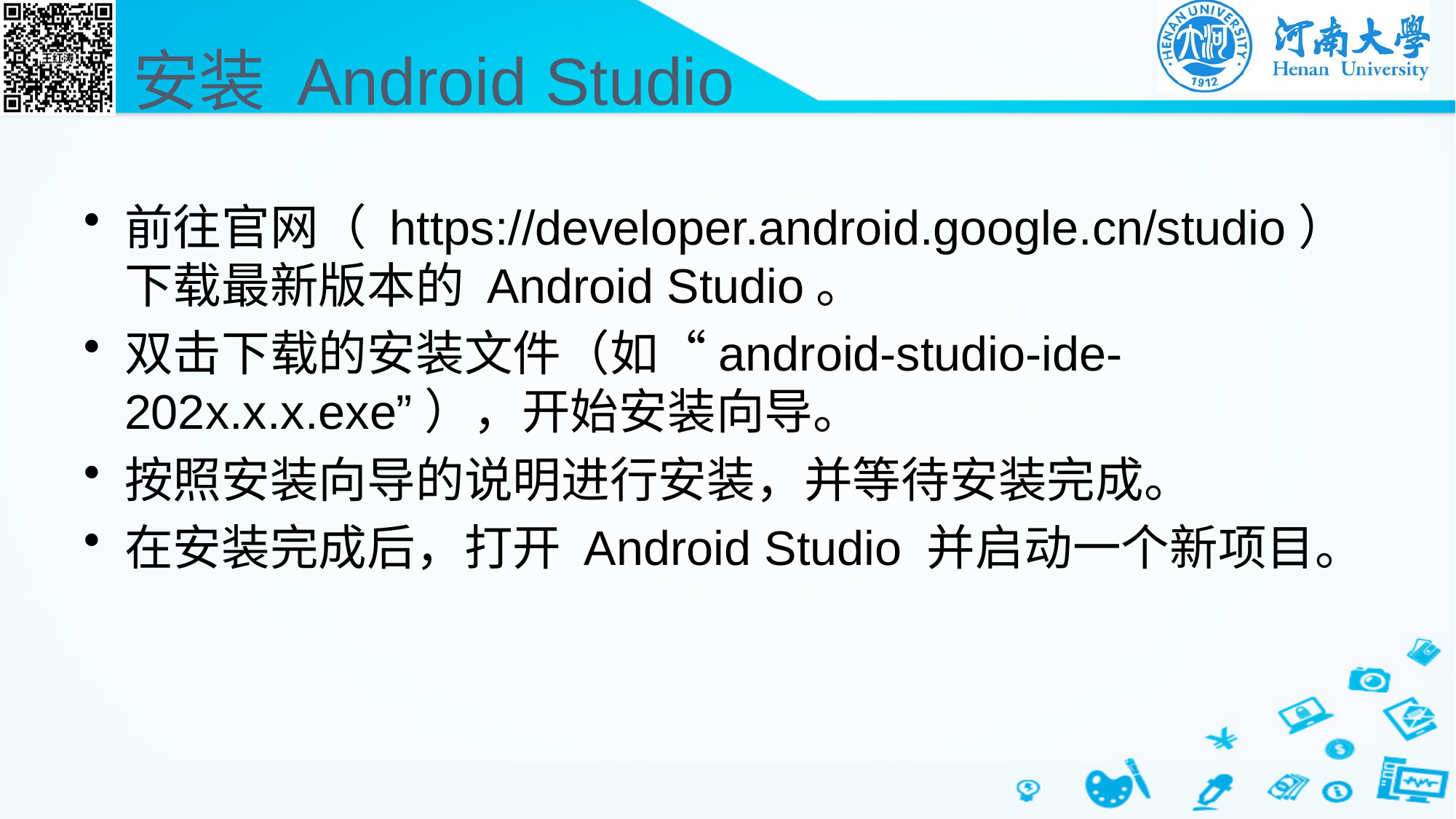

# 安装 Android Studio
前往官网（ https://developer.android.google.cn/studio）下载最新版本的 Android Studio。
双击下载的安装文件（如“android-studio-ide-202x.x.x.exe”），开始安装向导。
按照安装向导的说明进行安装，并等待安装完成。
在安装完成后，打开 Android Studio 并启动一个新项目。